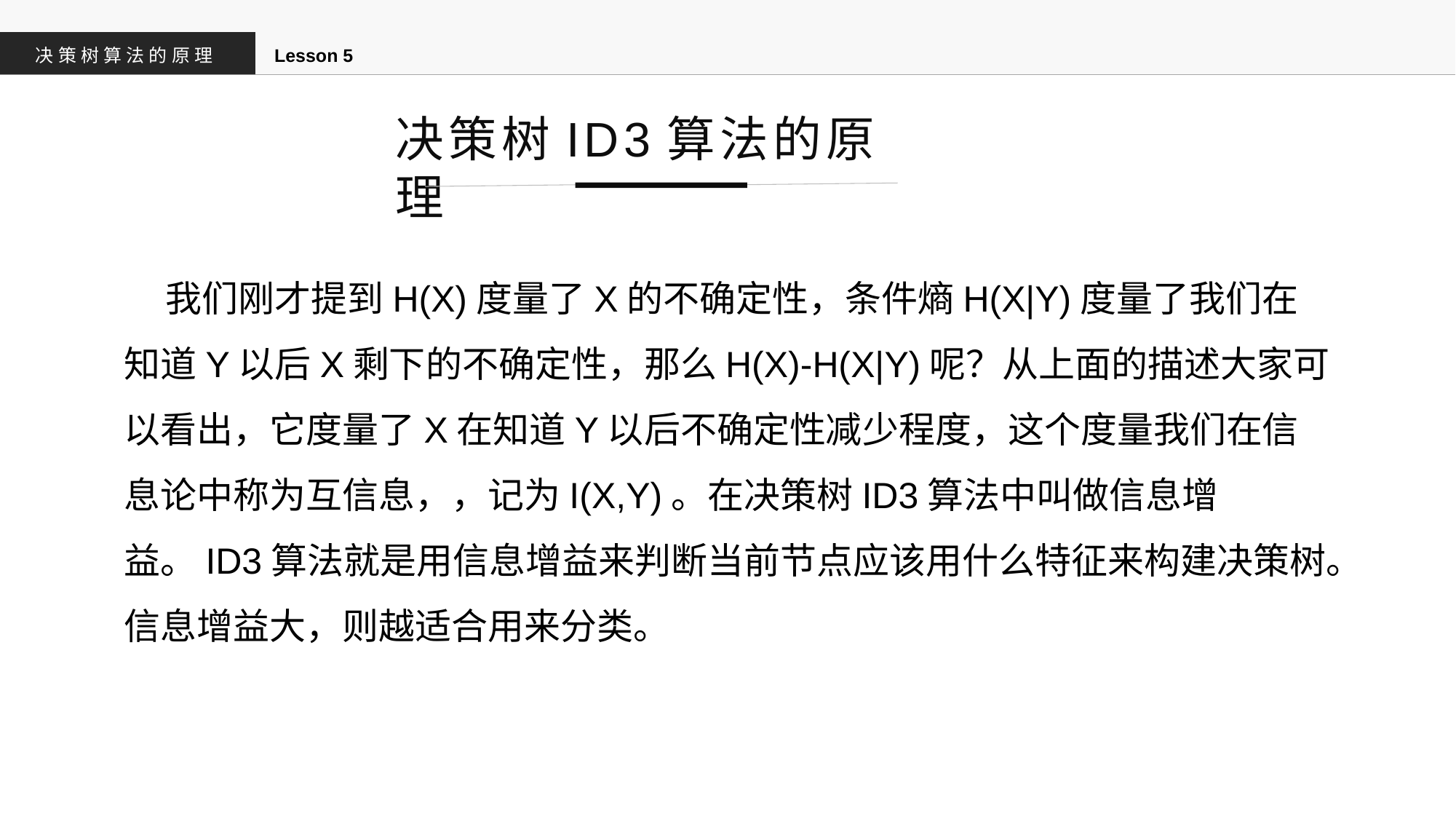

决策树算法的原理
Lesson 5
决策树ID3算法的原理

    我们刚才提到H(X)度量了X的不确定性，条件熵H(X|Y)度量了我们在知道Y以后X剩下的不确定性，那么H(X)-H(X|Y)呢？从上面的描述大家可以看出，它度量了X在知道Y以后不确定性减少程度，这个度量我们在信息论中称为互信息，，记为I(X,Y)。在决策树ID3算法中叫做信息增益。ID3算法就是用信息增益来判断当前节点应该用什么特征来构建决策树。信息增益大，则越适合用来分类。